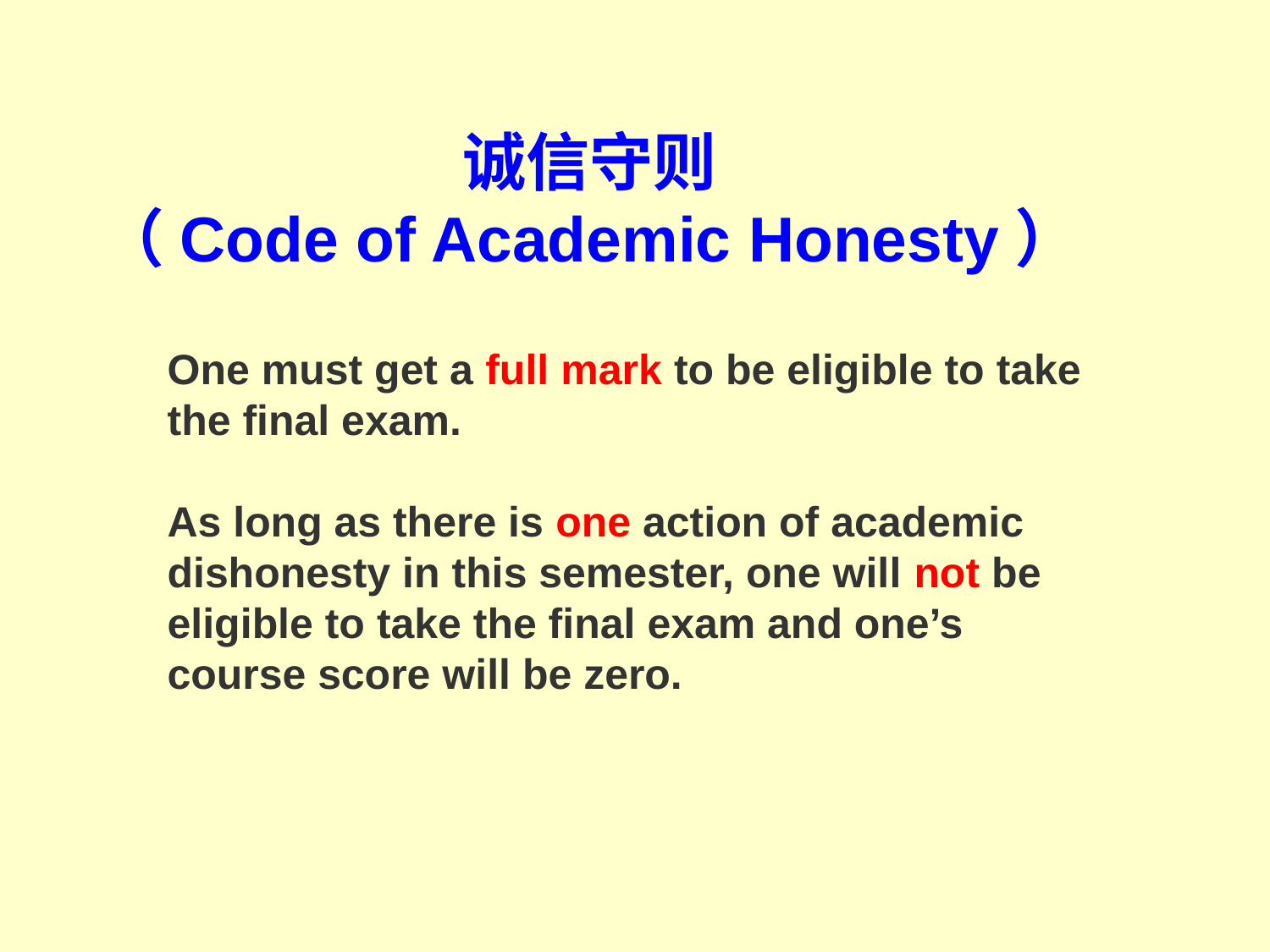

诚信守则
（Code of Academic Honesty）
One must get a full mark to be eligible to take the final exam.

As long as there is one action of academic dishonesty in this semester, one will not be eligible to take the final exam and one’s course score will be zero.